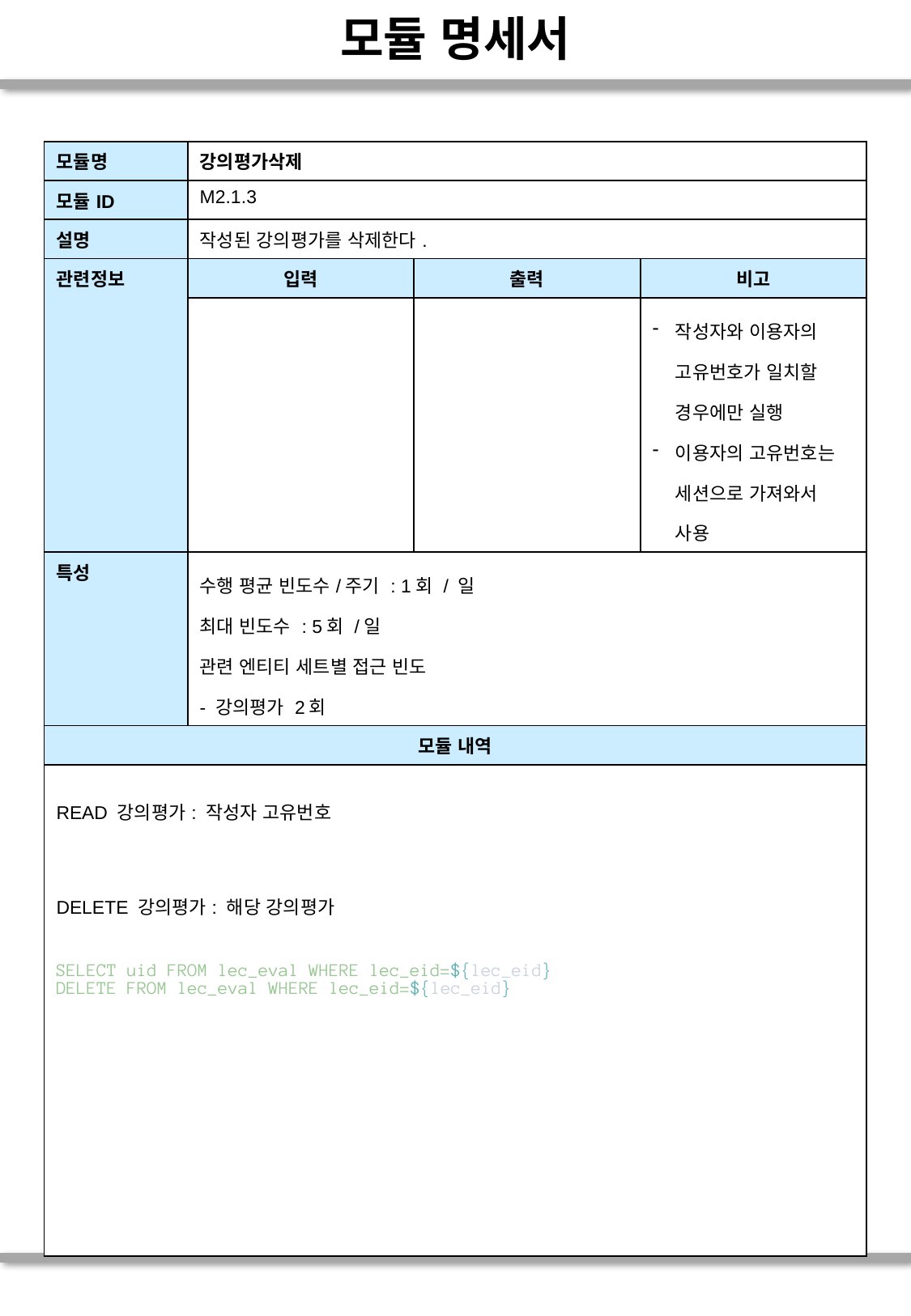

# 모듈 명세서
| 모듈명 | 강의평가삭제 |  |  |
| --- | --- | --- | --- |
| 모듈ID | M2.1.3 |  |  |
| 설명 | 작성된 강의평가를 삭제한다. |  |  |
| 관련정보 | 입력 | 출력 | 비고 |
|  |  |  | 작성자와 이용자의 고유번호가 일치할 경우에만 실행 이용자의 고유번호는 세션으로 가져와서 사용 |
| 특성 | 수행 평균 빈도수/주기 : 1회 / 일 최대 빈도수 : 5회 /일 관련 엔티티 세트별 접근 빈도 - 강의평가 2회 |  |  |
| 모듈 내역 |  |  |  |
| READ 강의평가: 작성자 고유번호 DELETE 강의평가: 해당 강의평가 SELECT uid FROM lec\_eval WHERE lec\_eid=${lec\_eid} DELETE FROM lec\_eval WHERE lec\_eid=${lec\_eid} |  |  |  |